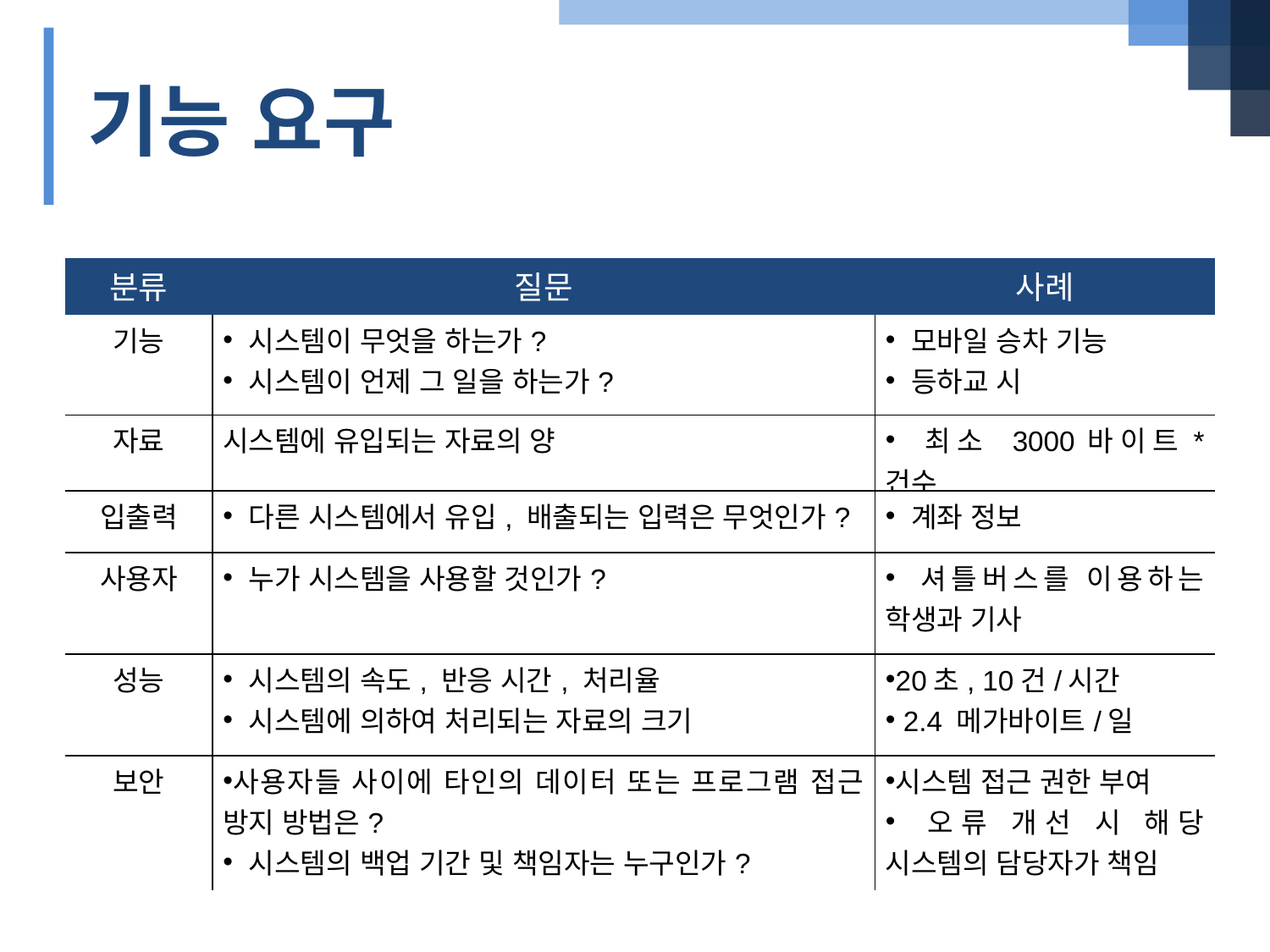

기능 요구

| 분류 | 질문 | 사례 |
| --- | --- | --- |
| 기능 | 시스템이 무엇을 하는가? 시스템이 언제 그 일을 하는가? | 모바일 승차 기능 등하교 시 |
| 자료 | 시스템에 유입되는 자료의 양 | 최소 3000바이트\* 건수 |
| 입출력 | 다른 시스템에서 유입, 배출되는 입력은 무엇인가? | 계좌 정보 |
| 사용자 | 누가 시스템을 사용할 것인가? | 셔틀버스를 이용하는 학생과 기사 |
| 성능 | 시스템의 속도, 반응 시간, 처리율 시스템에 의하여 처리되는 자료의 크기 | 20초, 10건/시간 2.4 메가바이트/일 |
| 보안 | 사용자들 사이에 타인의 데이터 또는 프로그램 접근 방지 방법은? 시스템의 백업 기간 및 책임자는 누구인가? | 시스템 접근 권한 부여 오류 개선 시 해당 시스템의 담당자가 책임 |